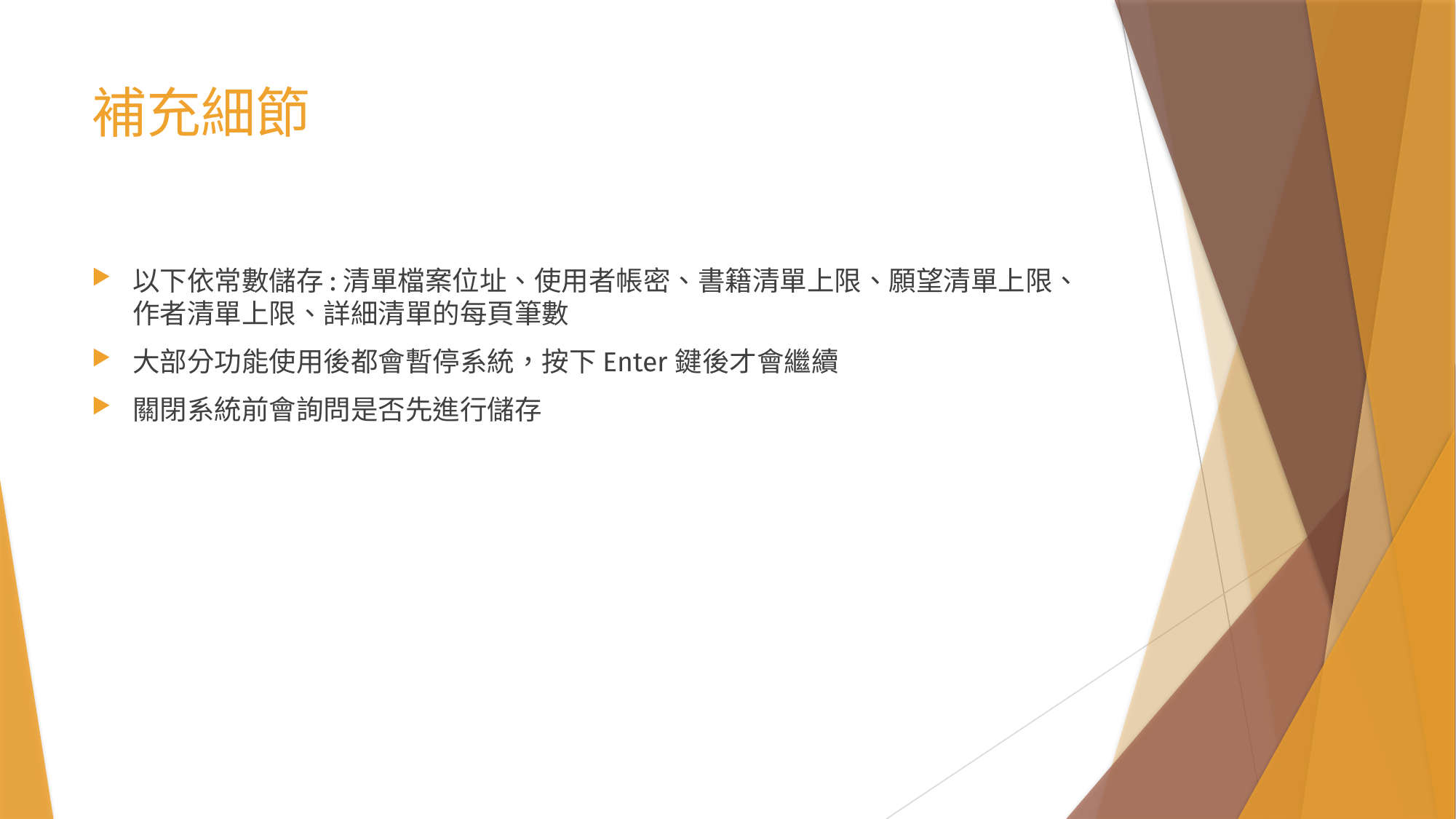

# 補充細節
以下依常數儲存:清單檔案位址、使用者帳密、書籍清單上限、願望清單上限、作者清單上限、詳細清單的每頁筆數
大部分功能使用後都會暫停系統，按下Enter鍵後才會繼續
關閉系統前會詢問是否先進行儲存